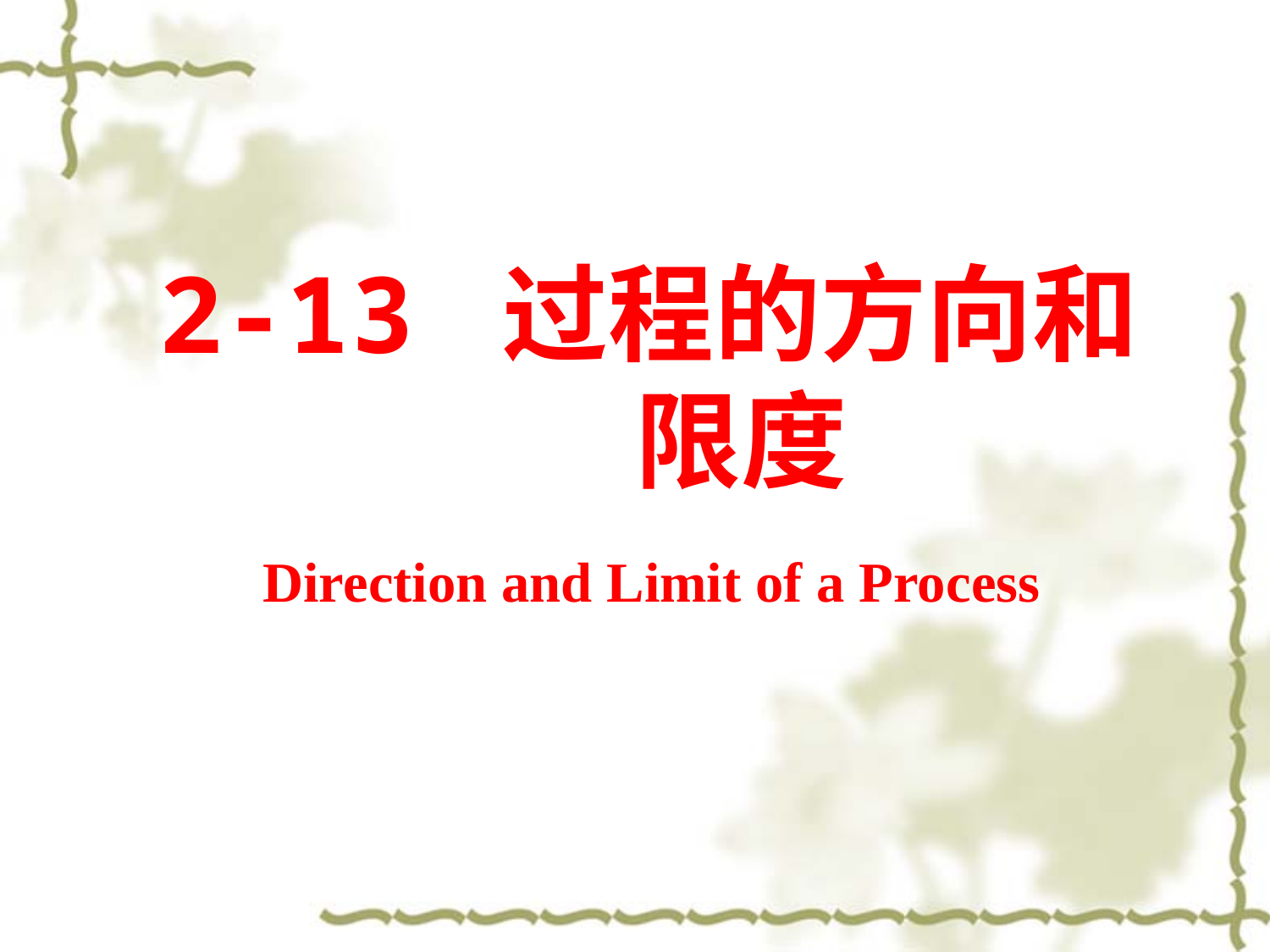

2-13 过程的方向和限度
Direction and Limit of a Process